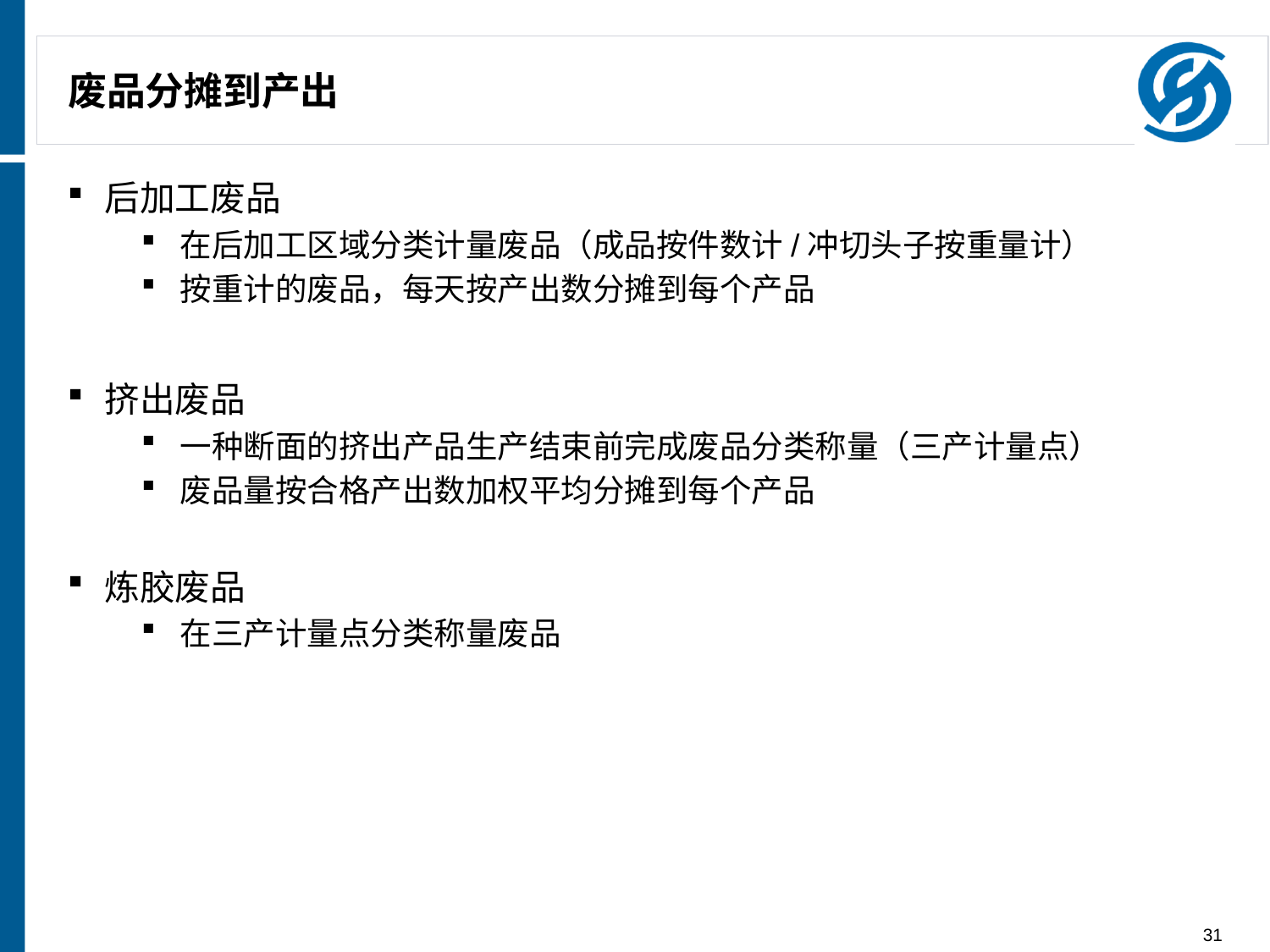

# 废品分摊到产出
后加工废品
在后加工区域分类计量废品（成品按件数计/冲切头子按重量计）
按重计的废品，每天按产出数分摊到每个产品

挤出废品
一种断面的挤出产品生产结束前完成废品分类称量（三产计量点）
废品量按合格产出数加权平均分摊到每个产品

炼胶废品
在三产计量点分类称量废品

31